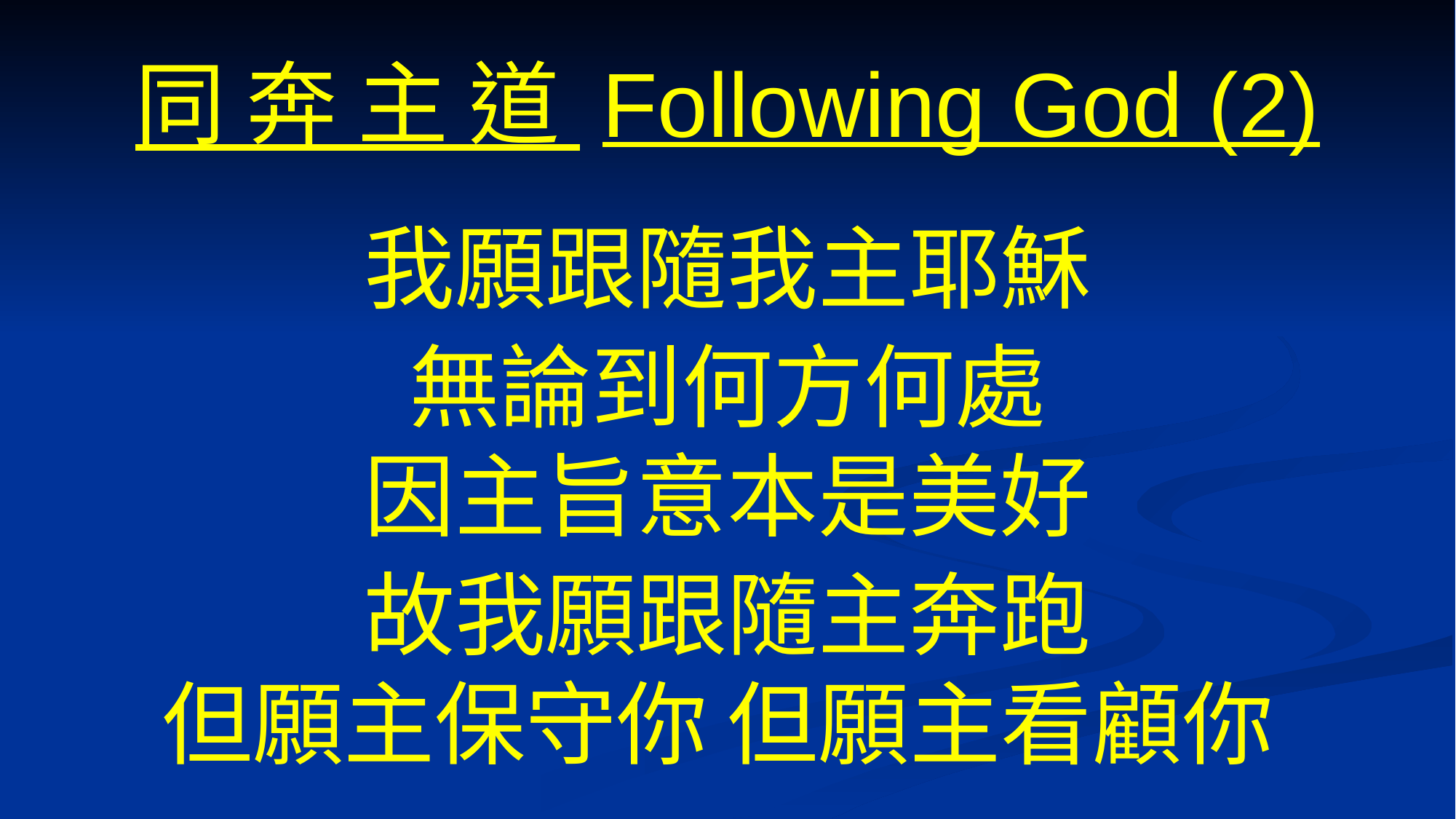

# 同 奔 主 道 Following God (2)
我願跟隨我主耶穌
無論到何方何處
因主旨意本是美好
故我願跟隨主奔跑
但願主保守你 但願主看顧你